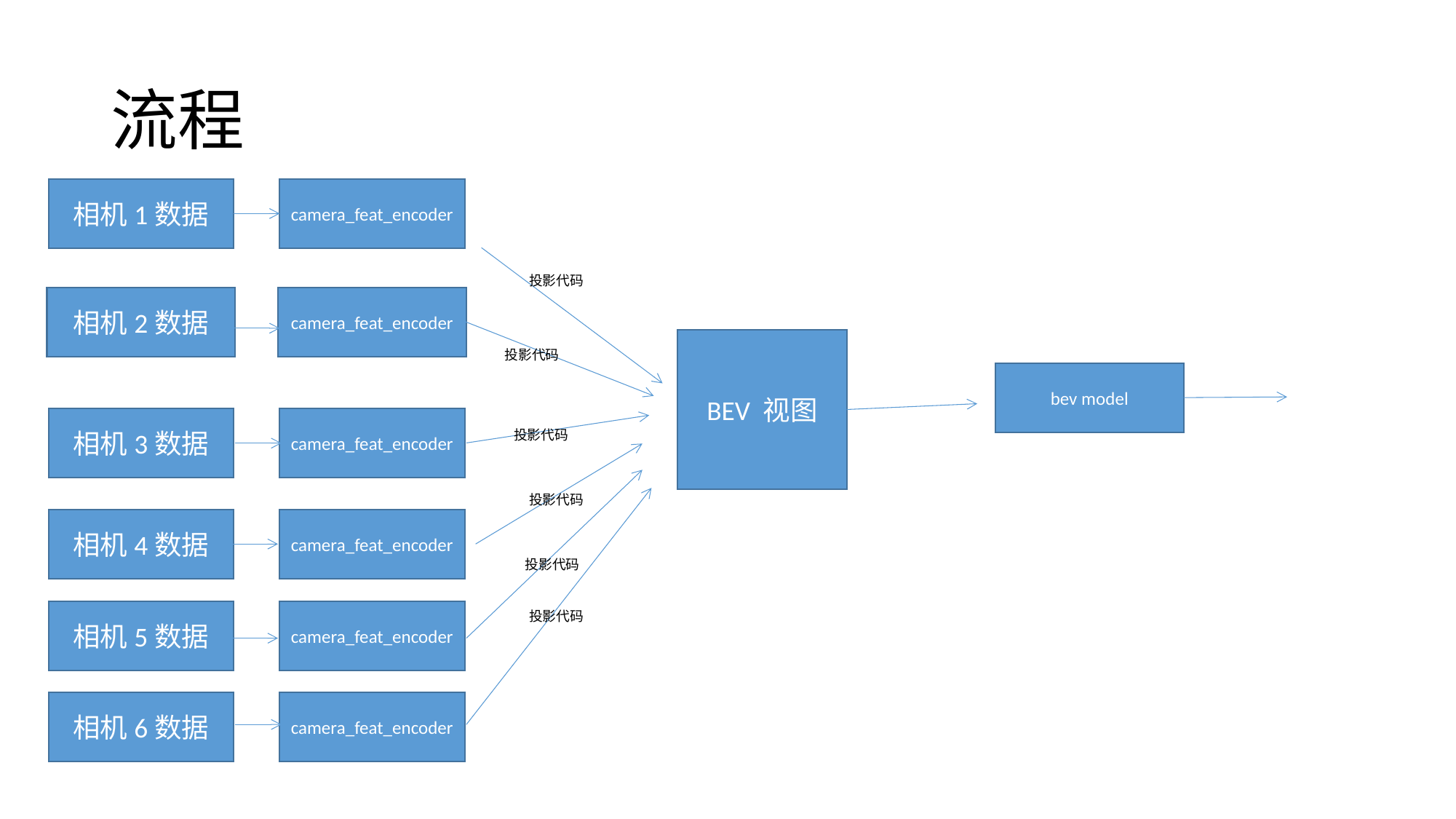

# 流程
相机1数据
camera_feat_encoder
投影代码
相机2数据
camera_feat_encoder
BEV 视图
投影代码
bev model
相机3数据
camera_feat_encoder
投影代码
投影代码
相机4数据
camera_feat_encoder
投影代码
相机5数据
camera_feat_encoder
投影代码
相机6数据
camera_feat_encoder